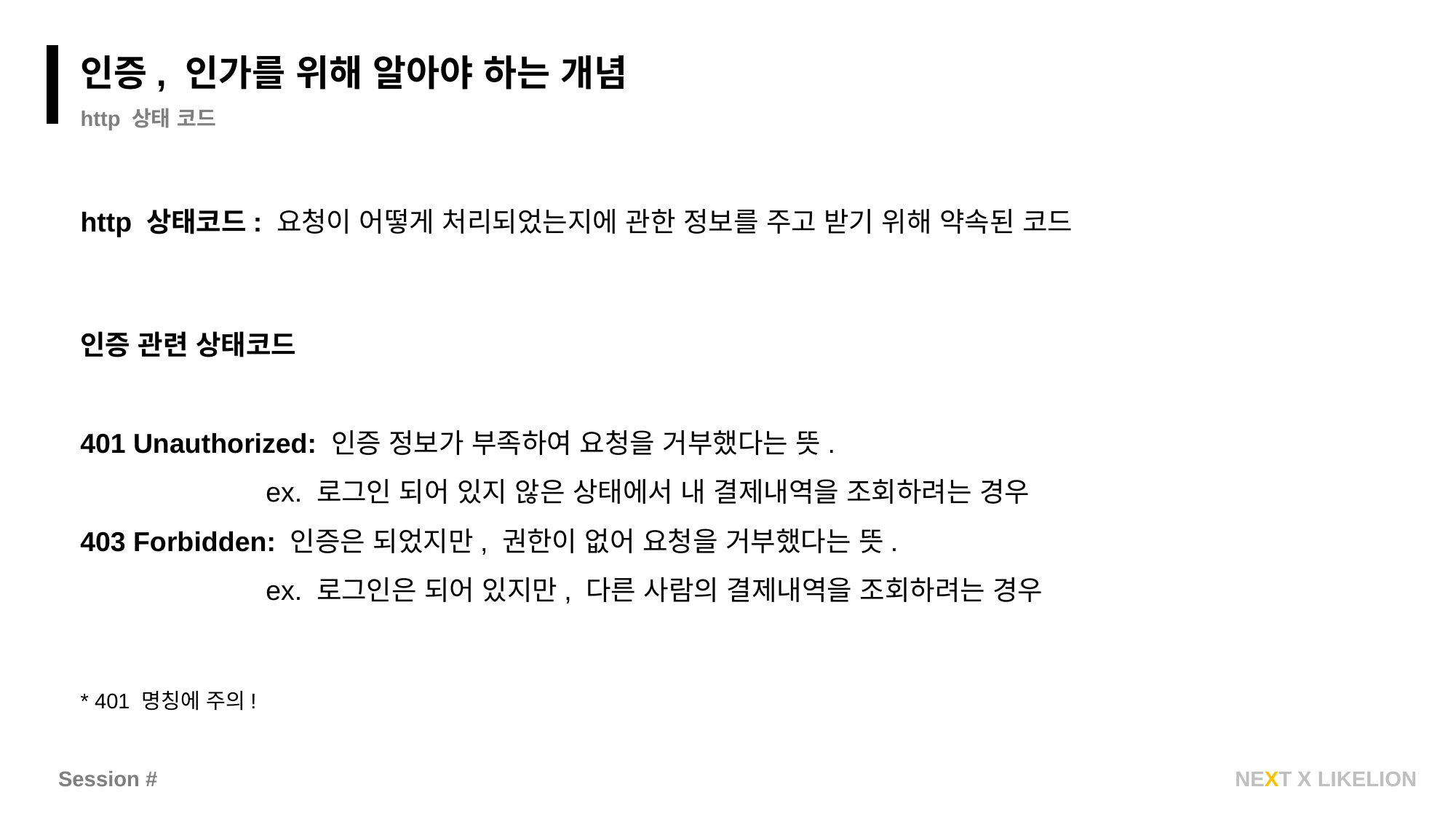

과제
인증, 인가를 위해 알아야 하는 개념

http 상태 코드
http 상태코드: 요청이 어떻게 처리되었는지에 관한 정보를 주고 받기 위해 약속된 코드
인증 관련 상태코드

401 Unauthorized: 인증 정보가 부족하여 요청을 거부했다는 뜻.
	          ex. 로그인 되어 있지 않은 상태에서 내 결제내역을 조회하려는 경우
403 Forbidden: 인증은 되었지만, 권한이 없어 요청을 거부했다는 뜻.
	          ex. 로그인은 되어 있지만, 다른 사람의 결제내역을 조회하려는 경우
* 401 명칭에 주의!
Session #
NEXT X LIKELION